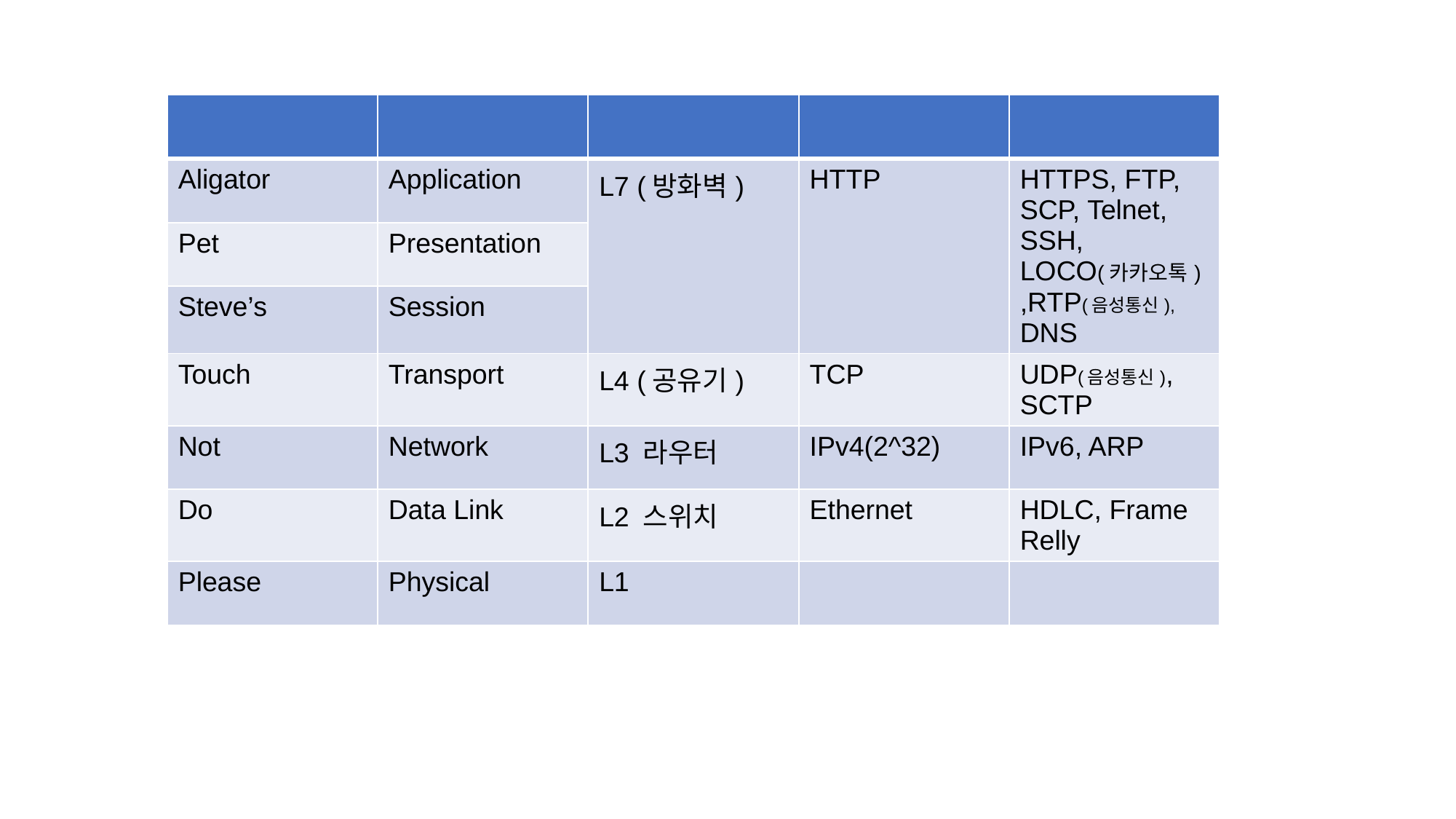

|  |  |  |  |  |
| --- | --- | --- | --- | --- |
| Aligator | Application | L7 (방화벽) | HTTP | HTTPS, FTP, SCP, Telnet, SSH, LOCO(카카오톡) ,RTP(음성통신), DNS |
| Pet | Presentation |  |  |  |
| Steve’s | Session |  |  |  |
| Touch | Transport | L4 (공유기) | TCP | UDP(음성통신), SCTP |
| Not | Network | L3 라우터 | IPv4(2^32) | IPv6, ARP |
| Do | Data Link | L2 스위치 | Ethernet | HDLC, Frame Relly |
| Please | Physical | L1 |  |  |